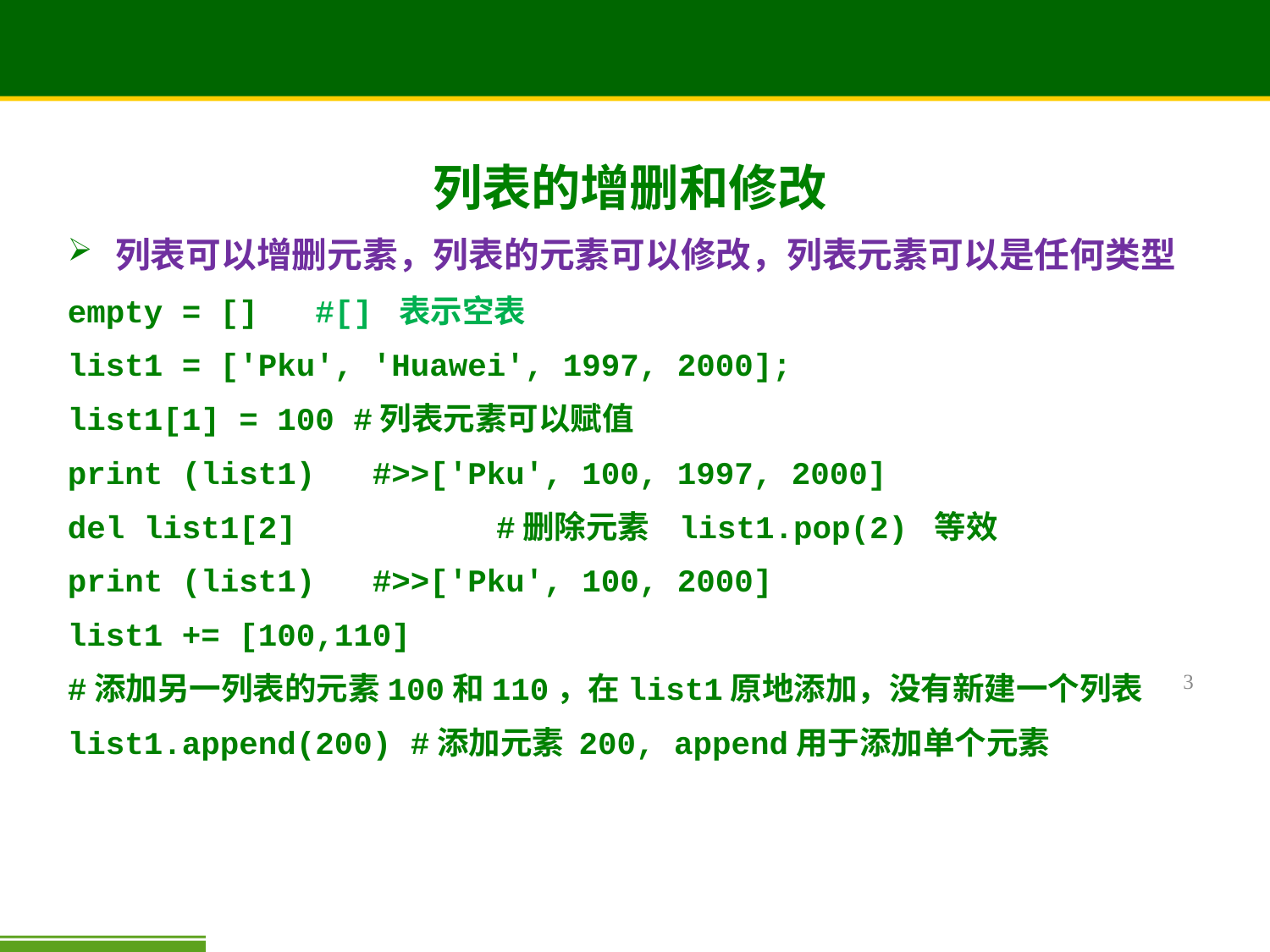

# 列表的增删和修改
列表可以增删元素，列表的元素可以修改，列表元素可以是任何类型
empty = []   #[] 表示空表
list1 = ['Pku', 'Huawei', 1997, 2000];
list1[1] = 100 #列表元素可以赋值
print (list1)   #>>['Pku', 100, 1997, 2000]
del list1[2]		#删除元素   list1.pop(2) 等效
print (list1)   #>>['Pku', 100, 2000]
list1 += [100,110]
#添加另一列表的元素100和110，在list1原地添加，没有新建一个列表
list1.append(200) #添加元素 200, append用于添加单个元素
3